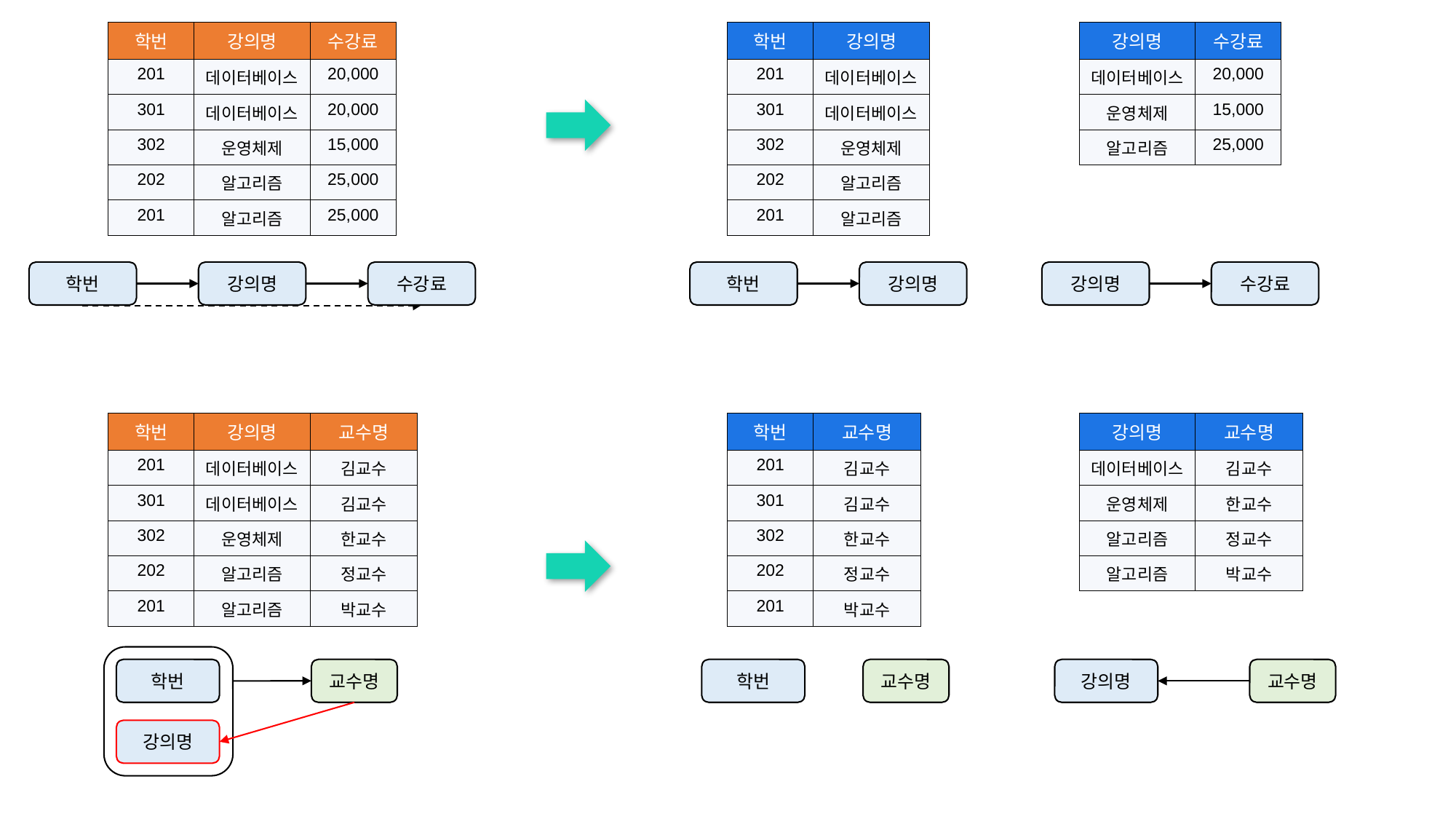

| 학번 | 강의명 | 수강료 |
| --- | --- | --- |
| 201 | 데이터베이스 | 20,000 |
| 301 | 데이터베이스 | 20,000 |
| 302 | 운영체제 | 15,000 |
| 202 | 알고리즘 | 25,000 |
| 201 | 알고리즘 | 25,000 |
| 학번 | 강의명 |
| --- | --- |
| 201 | 데이터베이스 |
| 301 | 데이터베이스 |
| 302 | 운영체제 |
| 202 | 알고리즘 |
| 201 | 알고리즘 |
| 강의명 | 수강료 |
| --- | --- |
| 데이터베이스 | 20,000 |
| 운영체제 | 15,000 |
| 알고리즘 | 25,000 |

학번
강의명
수강료
학번
강의명
강의명
수강료
| 학번 | 강의명 | 교수명 |
| --- | --- | --- |
| 201 | 데이터베이스 | 김교수 |
| 301 | 데이터베이스 | 김교수 |
| 302 | 운영체제 | 한교수 |
| 202 | 알고리즘 | 정교수 |
| 201 | 알고리즘 | 박교수 |
| 학번 | 교수명 |
| --- | --- |
| 201 | 김교수 |
| 301 | 김교수 |
| 302 | 한교수 |
| 202 | 정교수 |
| 201 | 박교수 |
| 강의명 | 교수명 |
| --- | --- |
| 데이터베이스 | 김교수 |
| 운영체제 | 한교수 |
| 알고리즘 | 정교수 |
| 알고리즘 | 박교수 |

학번
교수명
학번
교수명
강의명
교수명
강의명